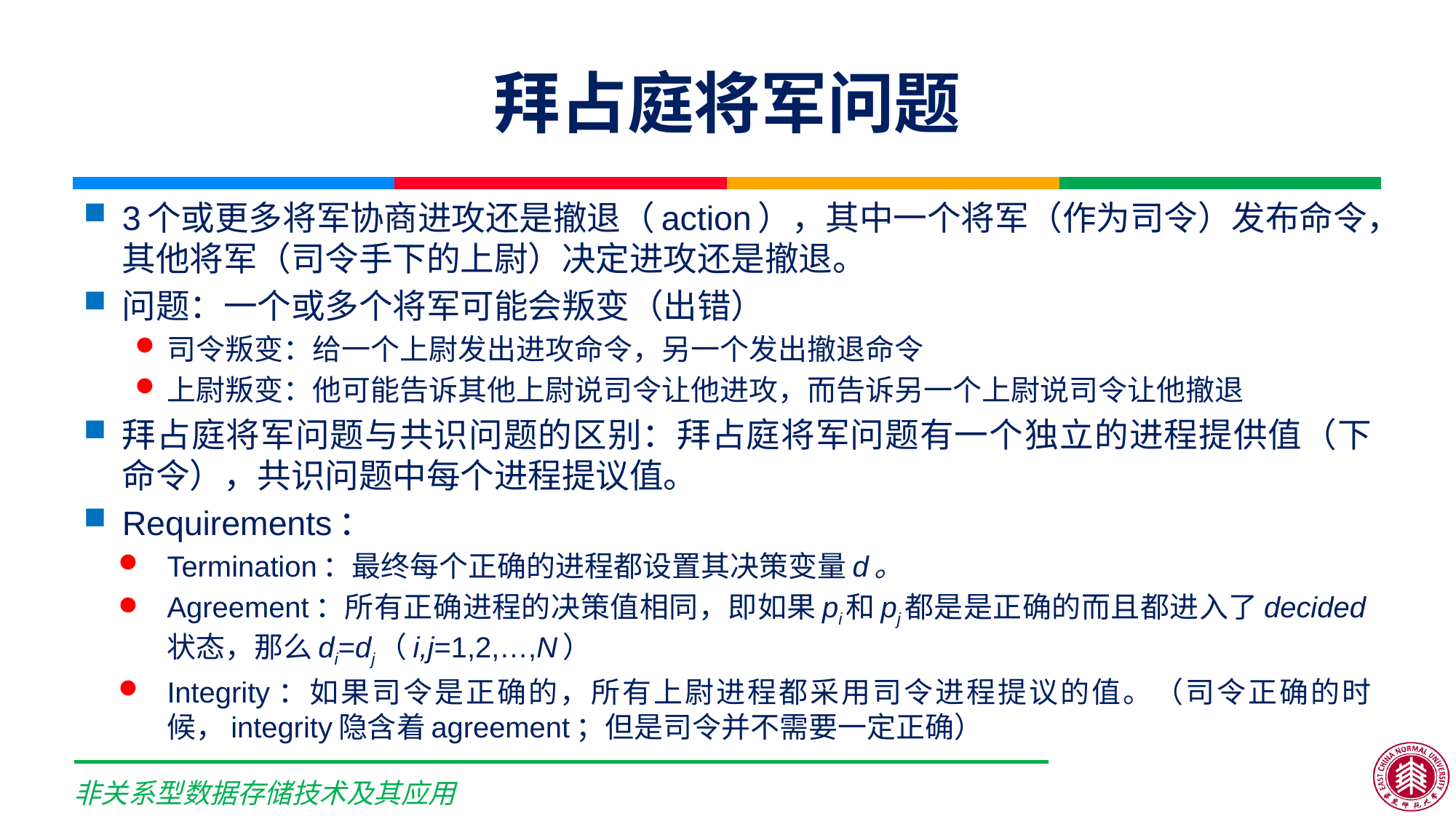

# 拜占庭将军问题
3个或更多将军协商进攻还是撤退（action），其中一个将军（作为司令）发布命令，其他将军（司令手下的上尉）决定进攻还是撤退。
问题：一个或多个将军可能会叛变（出错）
司令叛变：给一个上尉发出进攻命令，另一个发出撤退命令
上尉叛变：他可能告诉其他上尉说司令让他进攻，而告诉另一个上尉说司令让他撤退
拜占庭将军问题与共识问题的区别：拜占庭将军问题有一个独立的进程提供值（下命令），共识问题中每个进程提议值。
Requirements：
Termination：最终每个正确的进程都设置其决策变量d。
Agreement：所有正确进程的决策值相同，即如果pi和pj都是是正确的而且都进入了decided状态，那么di=dj（i,j=1,2,…,N）
Integrity：如果司令是正确的，所有上尉进程都采用司令进程提议的值。（司令正确的时候，integrity隐含着agreement；但是司令并不需要一定正确）